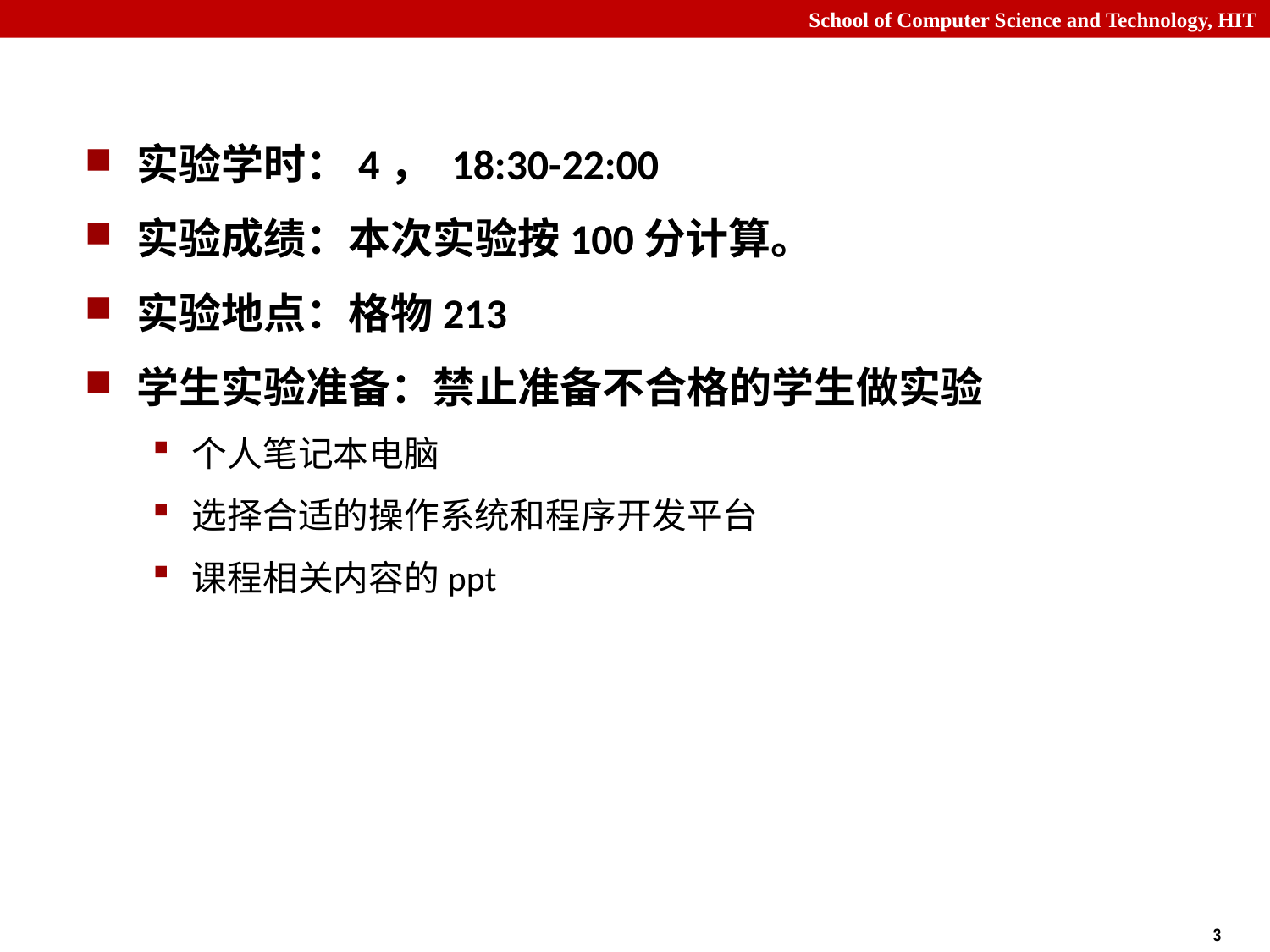

实验学时：4， 18:30-22:00
实验成绩：本次实验按100分计算。
实验地点：格物213
学生实验准备：禁止准备不合格的学生做实验
个人笔记本电脑
选择合适的操作系统和程序开发平台
课程相关内容的ppt